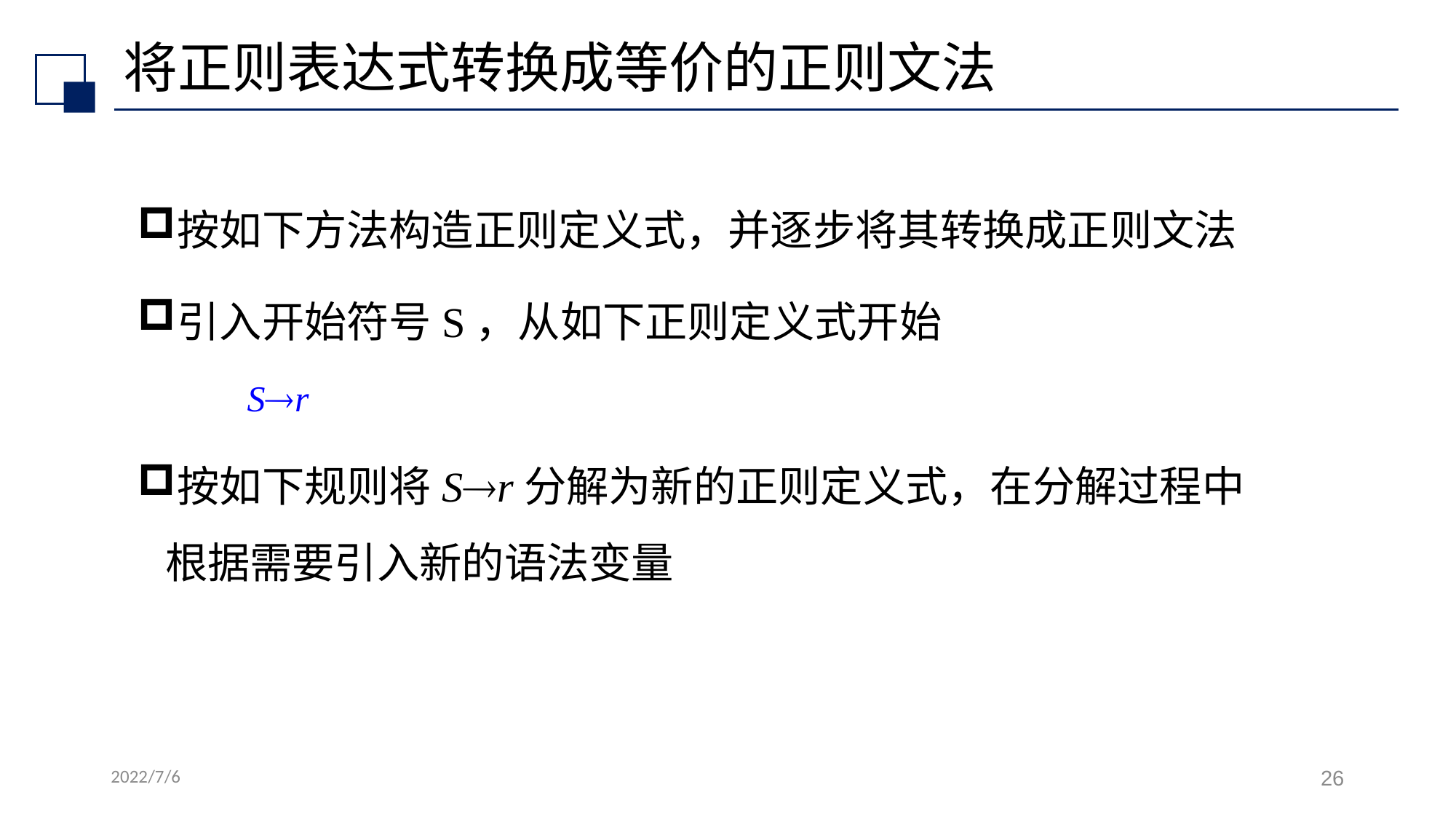

# 将正则表达式转换成等价的正则文法
按如下方法构造正则定义式，并逐步将其转换成正则文法
引入开始符号S，从如下正则定义式开始
      S→r
按如下规则将S→r分解为新的正则定义式，在分解过程中根据需要引入新的语法变量
2022/7/6
26